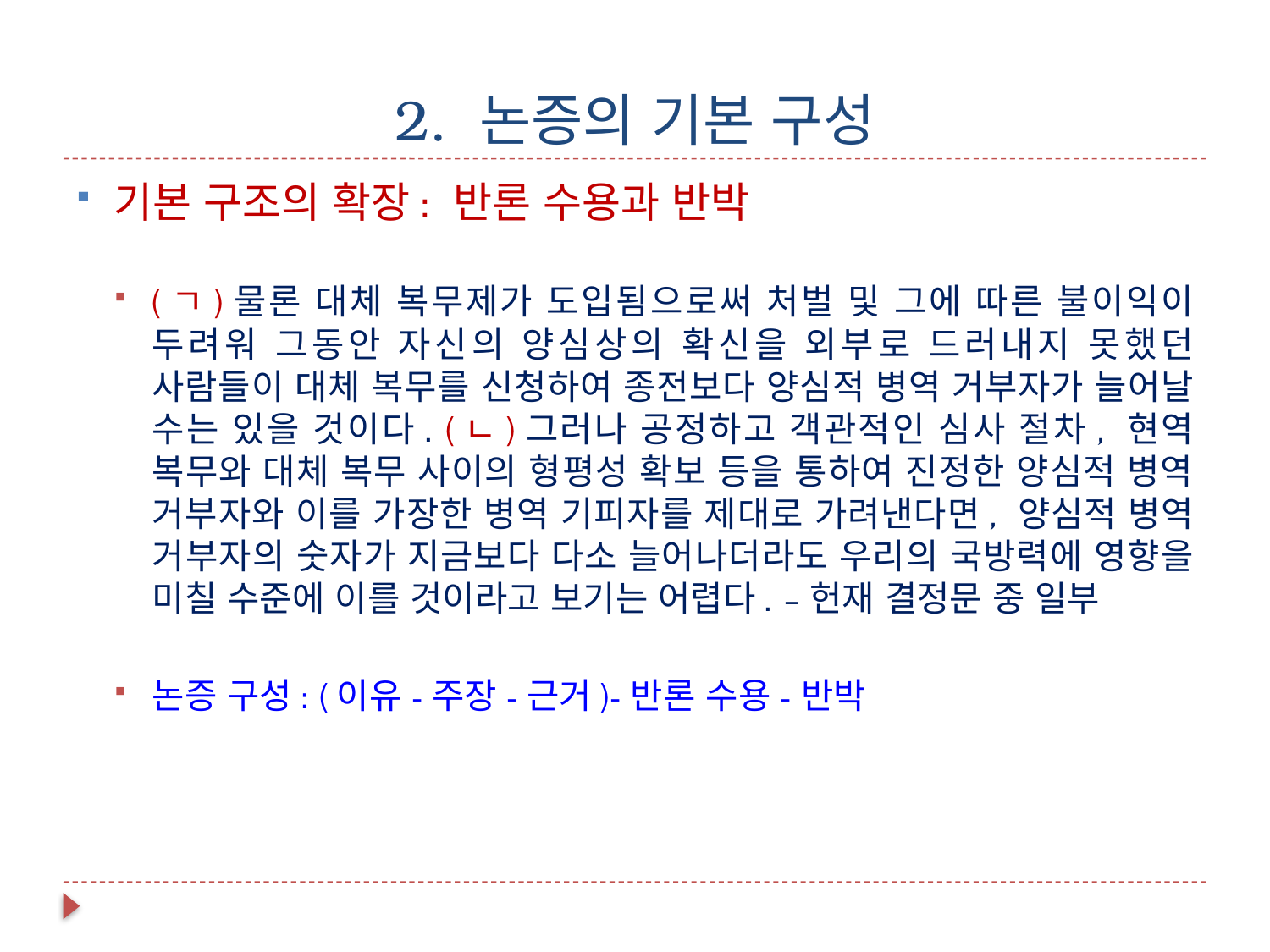

# 2. 논증의 기본 구성
기본 구조의 확장: 반론 수용과 반박

(ㄱ)물론 대체 복무제가 도입됨으로써 처벌 및 그에 따른 불이익이 두려워 그동안 자신의 양심상의 확신을 외부로 드러내지 못했던 사람들이 대체 복무를 신청하여 종전보다 양심적 병역 거부자가 늘어날 수는 있을 것이다. (ㄴ)그러나 공정하고 객관적인 심사 절차, 현역 복무와 대체 복무 사이의 형평성 확보 등을 통하여 진정한 양심적 병역 거부자와 이를 가장한 병역 기피자를 제대로 가려낸다면, 양심적 병역 거부자의 숫자가 지금보다 다소 늘어나더라도 우리의 국방력에 영향을 미칠 수준에 이를 것이라고 보기는 어렵다. –헌재 결정문 중 일부

논증 구성: (이유-주장-근거)-반론 수용-반박